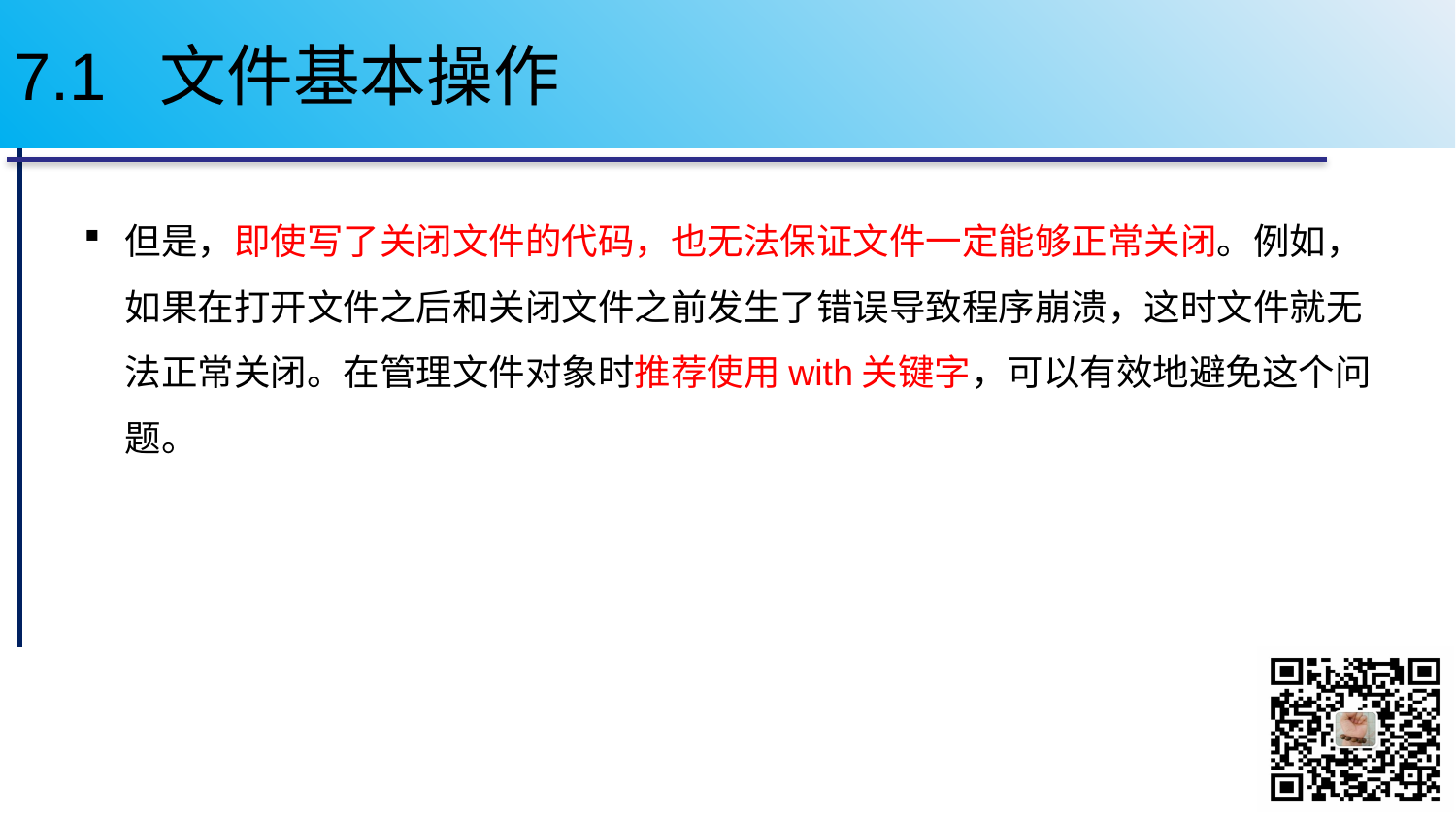

# 7.1  文件基本操作
但是，即使写了关闭文件的代码，也无法保证文件一定能够正常关闭。例如，如果在打开文件之后和关闭文件之前发生了错误导致程序崩溃，这时文件就无法正常关闭。在管理文件对象时推荐使用with关键字，可以有效地避免这个问题。